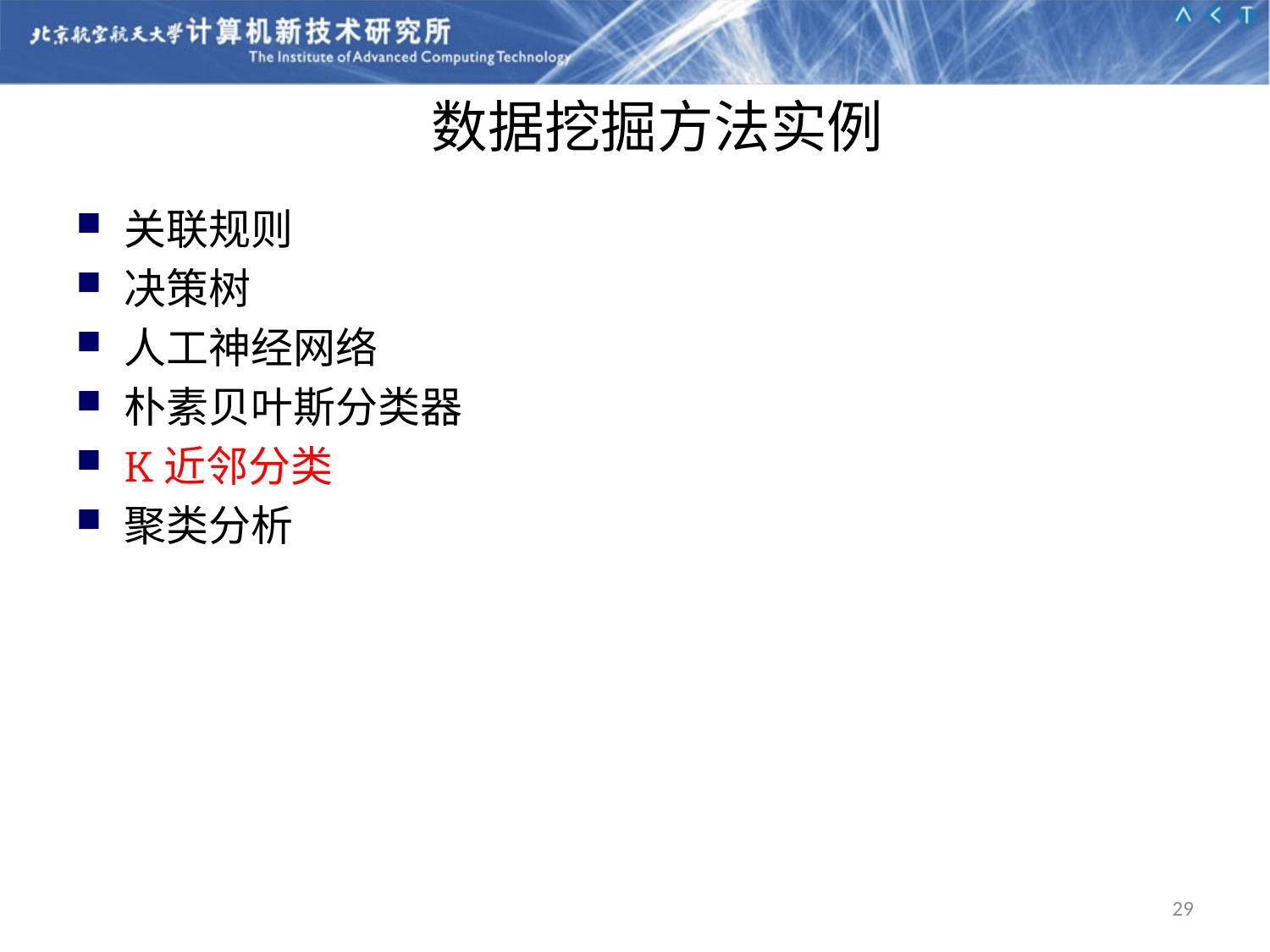

数据挖掘方法实例
关联规则
决策树
人工神经网络
朴素贝叶斯分类器
K近邻分类
聚类分析

29